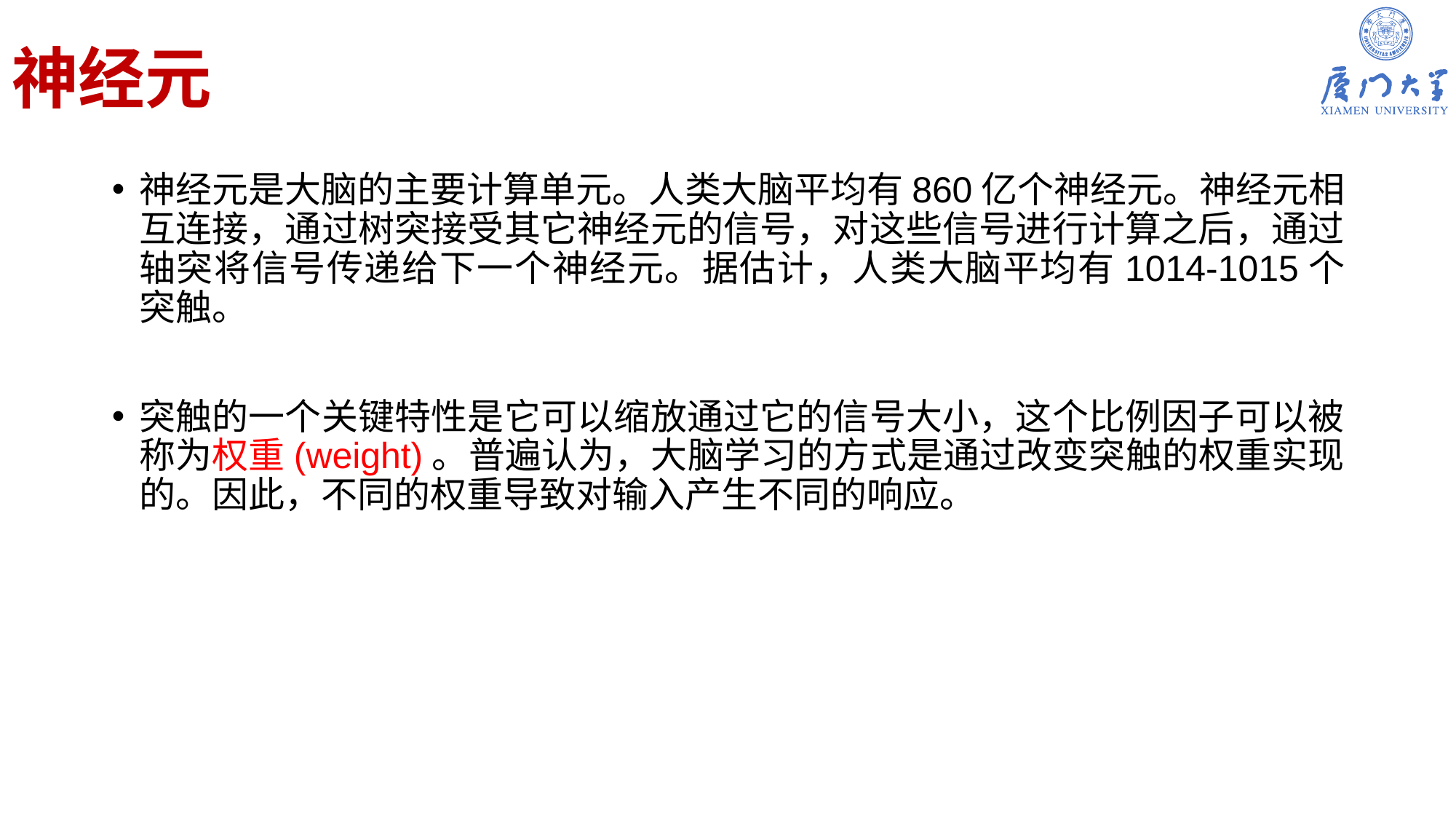

# 神经元
神经元是大脑的主要计算单元。人类大脑平均有860亿个神经元。神经元相互连接，通过树突接受其它神经元的信号，对这些信号进行计算之后，通过轴突将信号传递给下一个神经元。据估计，人类大脑平均有1014-1015个突触。

突触的一个关键特性是它可以缩放通过它的信号大小，这个比例因子可以被称为权重(weight)。普遍认为，大脑学习的方式是通过改变突触的权重实现的。因此，不同的权重导致对输入产生不同的响应。